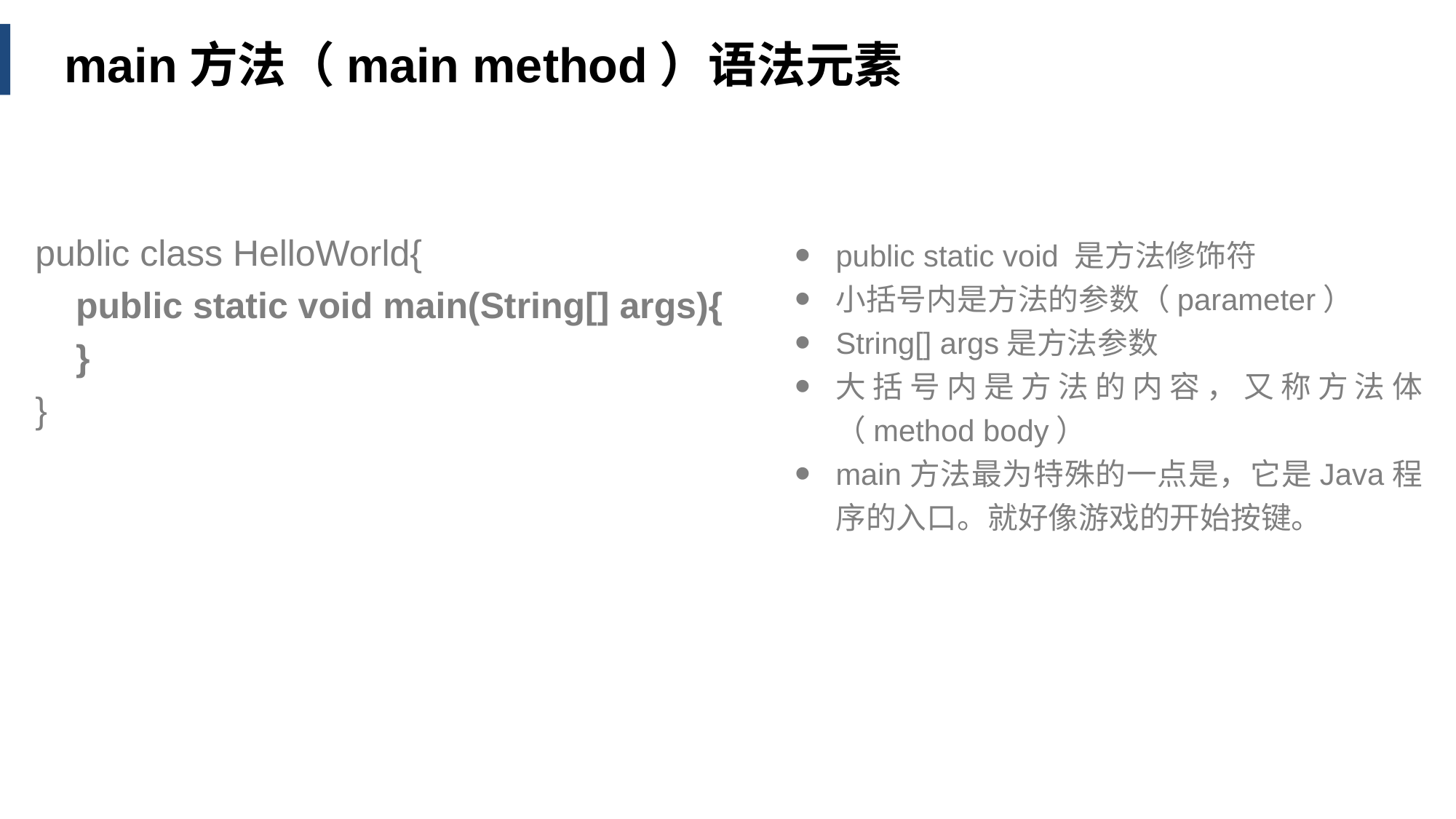

main方法（main method）语法元素
public class HelloWorld{
    public static void main(String[] args){
    }
}
public static void 是方法修饰符
小括号内是方法的参数（parameter）
String[] args是方法参数
大括号内是方法的内容，又称方法体（method body）
main方法最为特殊的一点是，它是Java程序的入口。就好像游戏的开始按键。